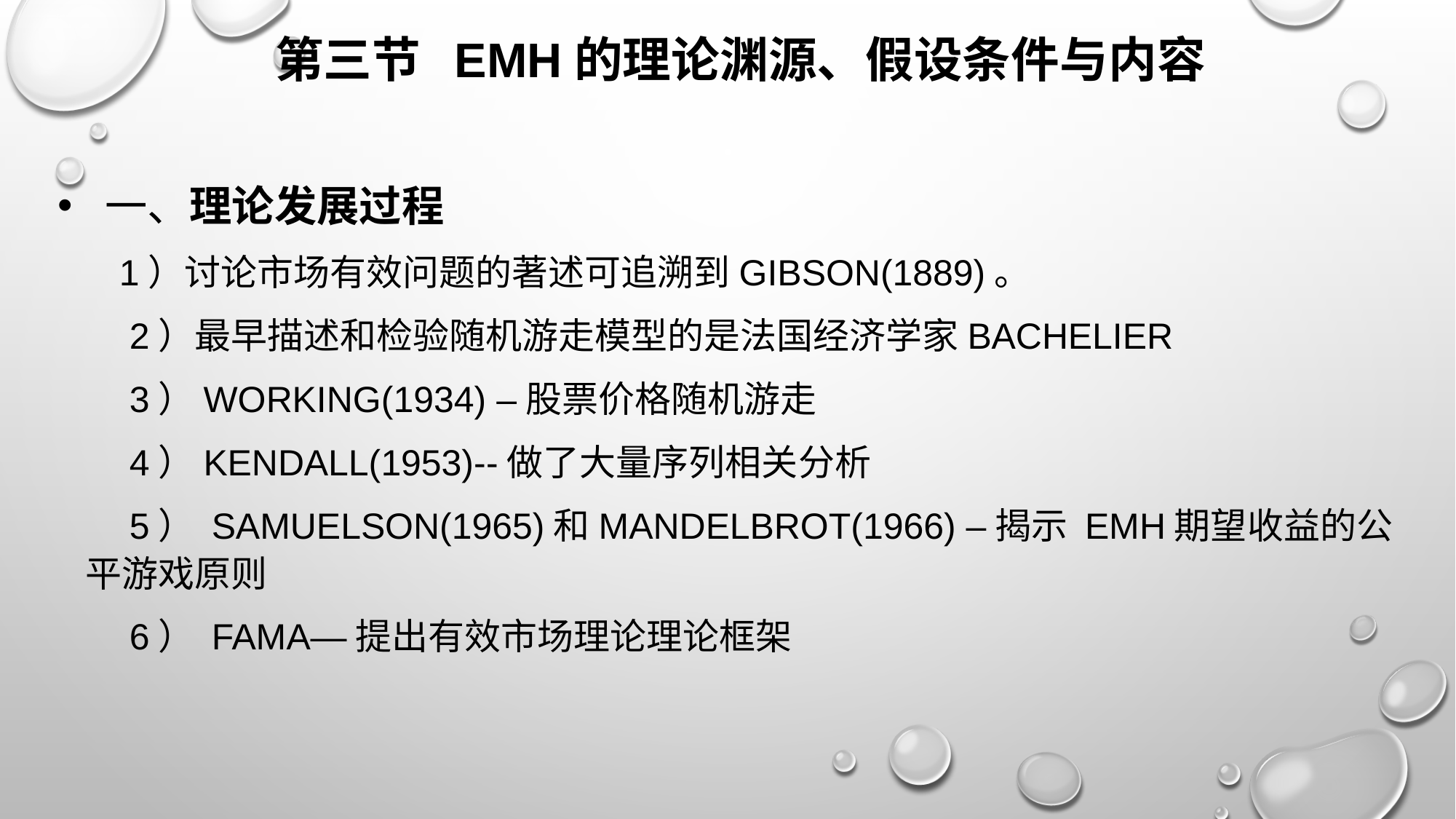

# 第三节  EMH的理论渊源、假设条件与内容
 一、理论发展过程
      1）讨论市场有效问题的著述可追溯到Gibson(1889)。
       2）最早描述和检验随机游走模型的是法国经济学家Bachelier
       3）Working(1934) –股票价格随机游走
       4）Kendall(1953)--做了大量序列相关分析
       5） Samuelson(1965)和Mandelbrot(1966) –揭示 EMH期望收益的公平游戏原则
       6） Fama—提出有效市场理论理论框架